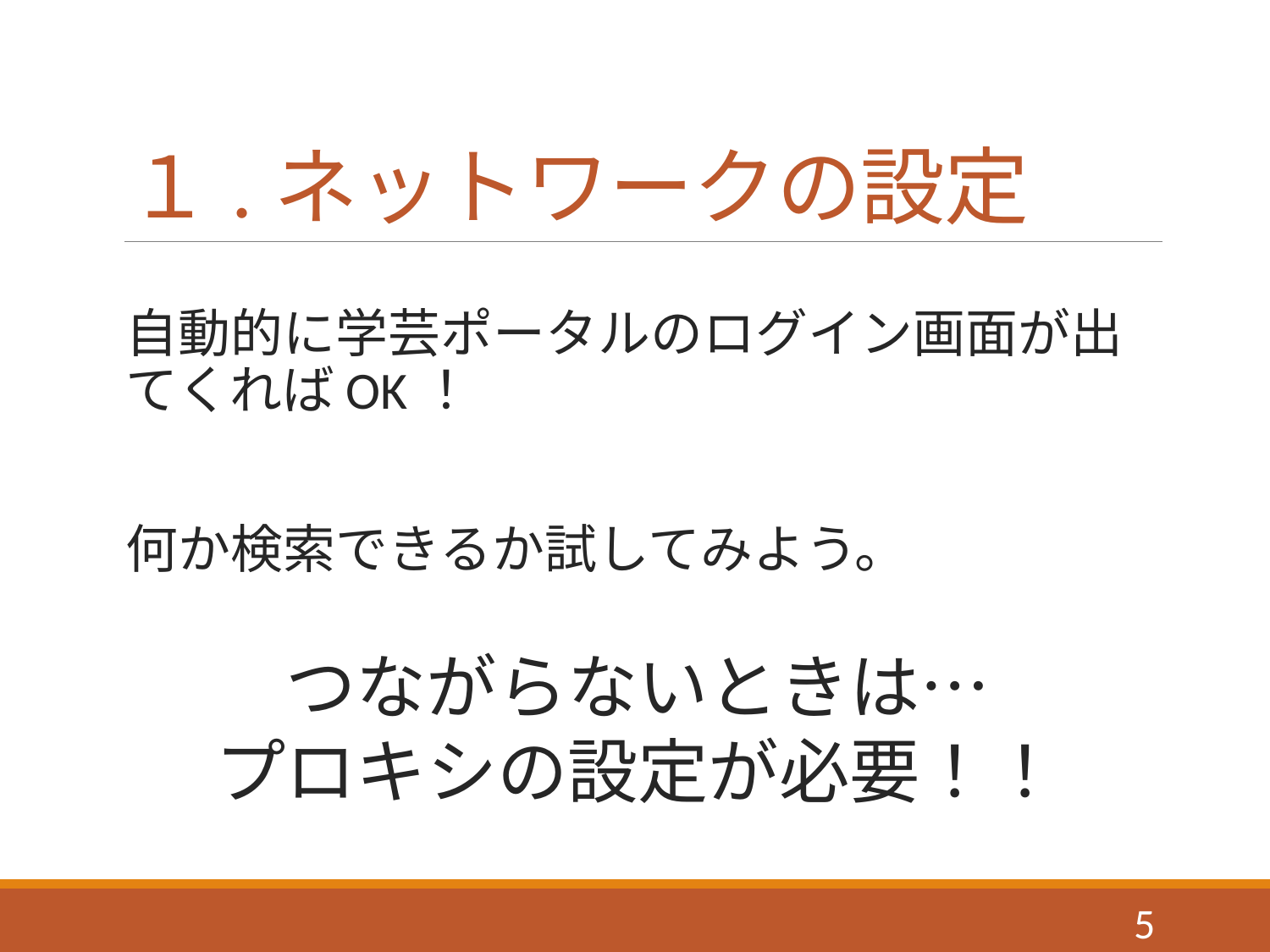

# １.ネットワークの設定
自動的に学芸ポータルのログイン画面が出てくればOK！

何か検索できるか試してみよう。
つながらないときは…
プロキシの設定が必要！！
5